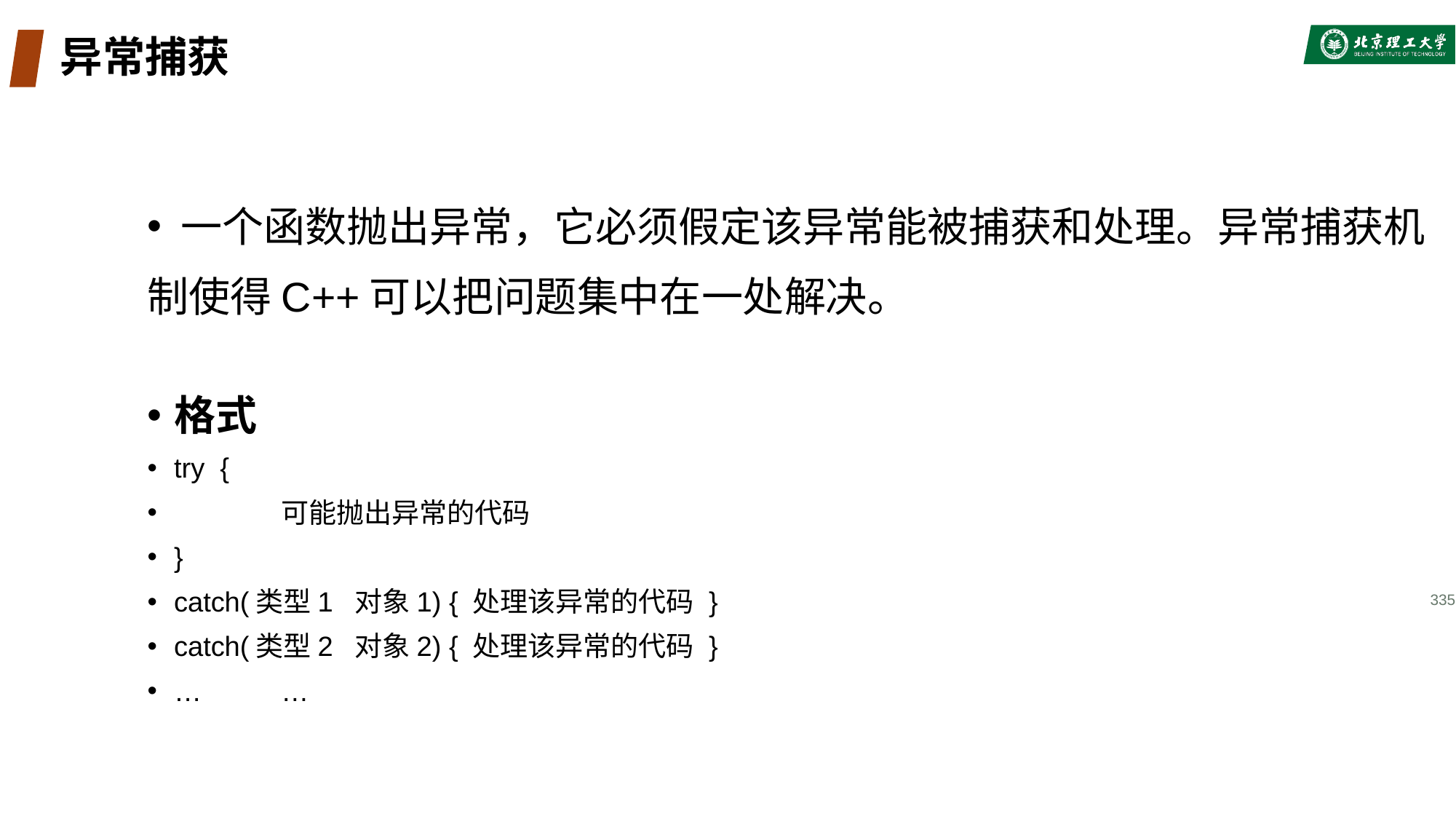

# 异常捕获
 一个函数抛出异常，它必须假定该异常能被捕获和处理。异常捕获机制使得C++可以把问题集中在一处解决。

格式
try  {
	可能抛出异常的代码
}
catch(类型1  对象1) { 处理该异常的代码	}
catch(类型2  对象2) { 处理该异常的代码	}
…	…

335